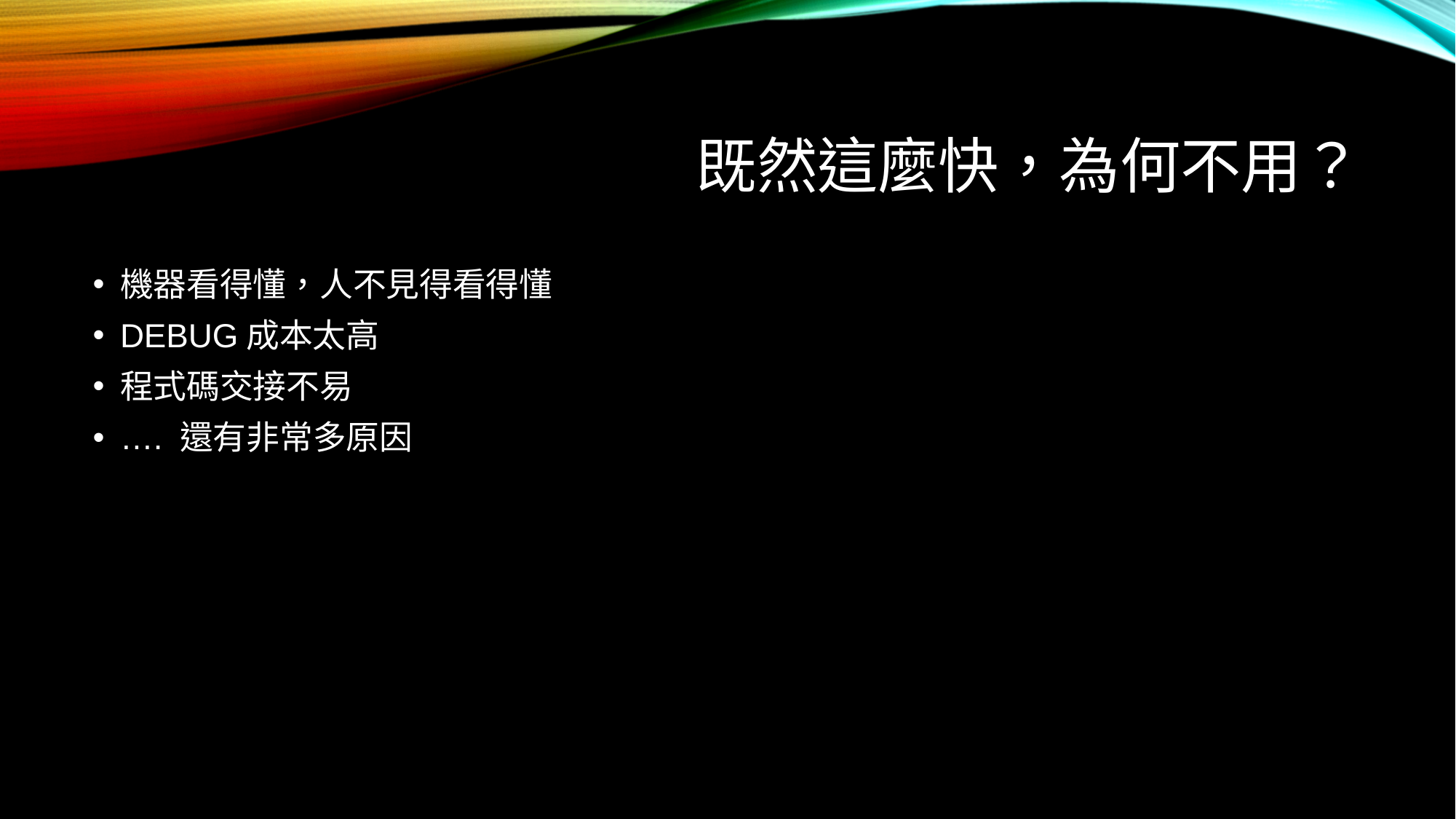

# 既然這麼快，為何不用？
機器看得懂，人不見得看得懂
DEBUG成本太高
程式碼交接不易
…. 還有非常多原因